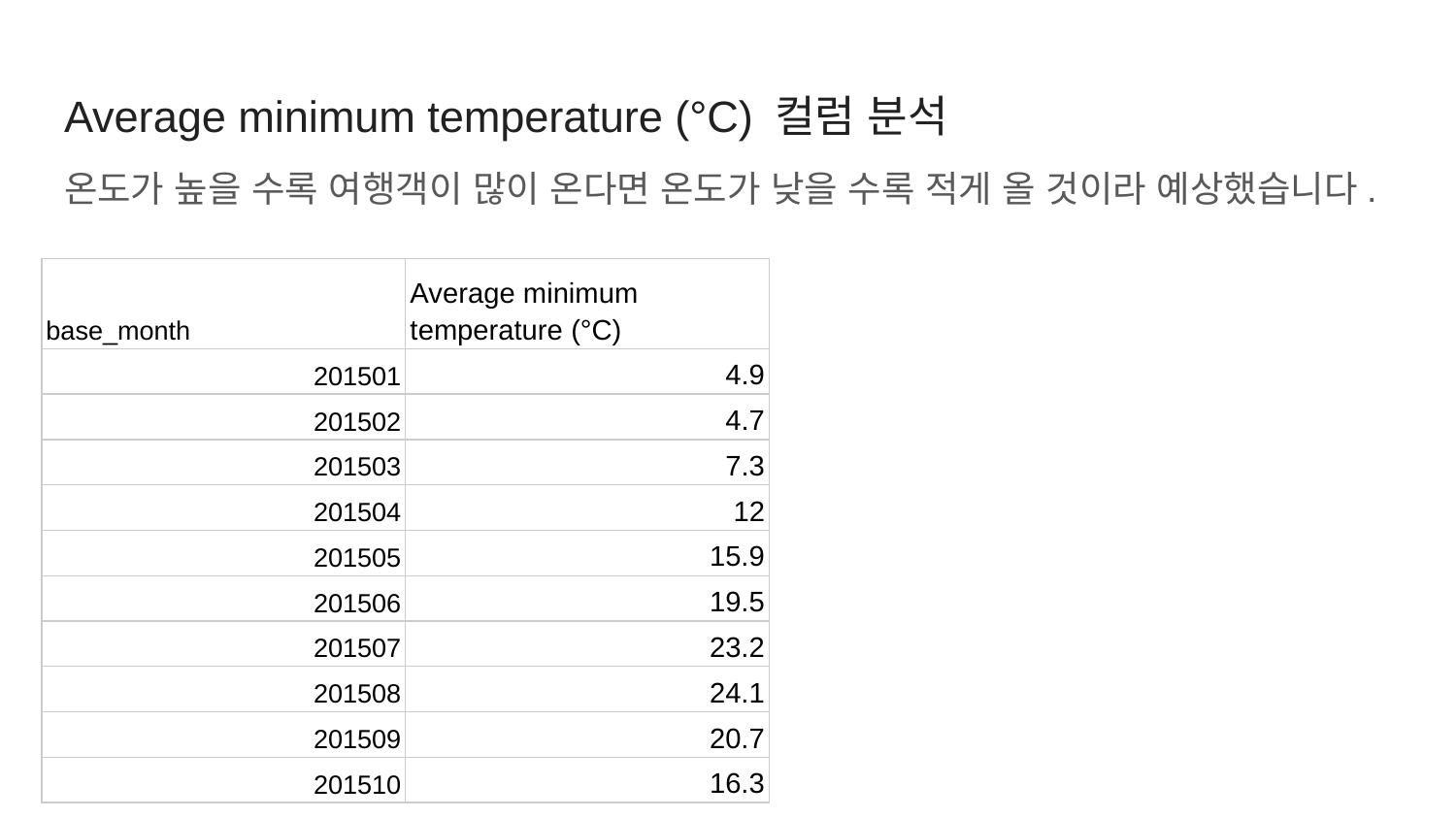

# Average minimum temperature (°C) 컬럼 분석

온도가 높을 수록 여행객이 많이 온다면 온도가 낮을 수록 적게 올 것이라 예상했습니다.
| base\_month | Average minimum temperature (°C) |
| --- | --- |
| 201501 | 4.9 |
| 201502 | 4.7 |
| 201503 | 7.3 |
| 201504 | 12 |
| 201505 | 15.9 |
| 201506 | 19.5 |
| 201507 | 23.2 |
| 201508 | 24.1 |
| 201509 | 20.7 |
| 201510 | 16.3 |